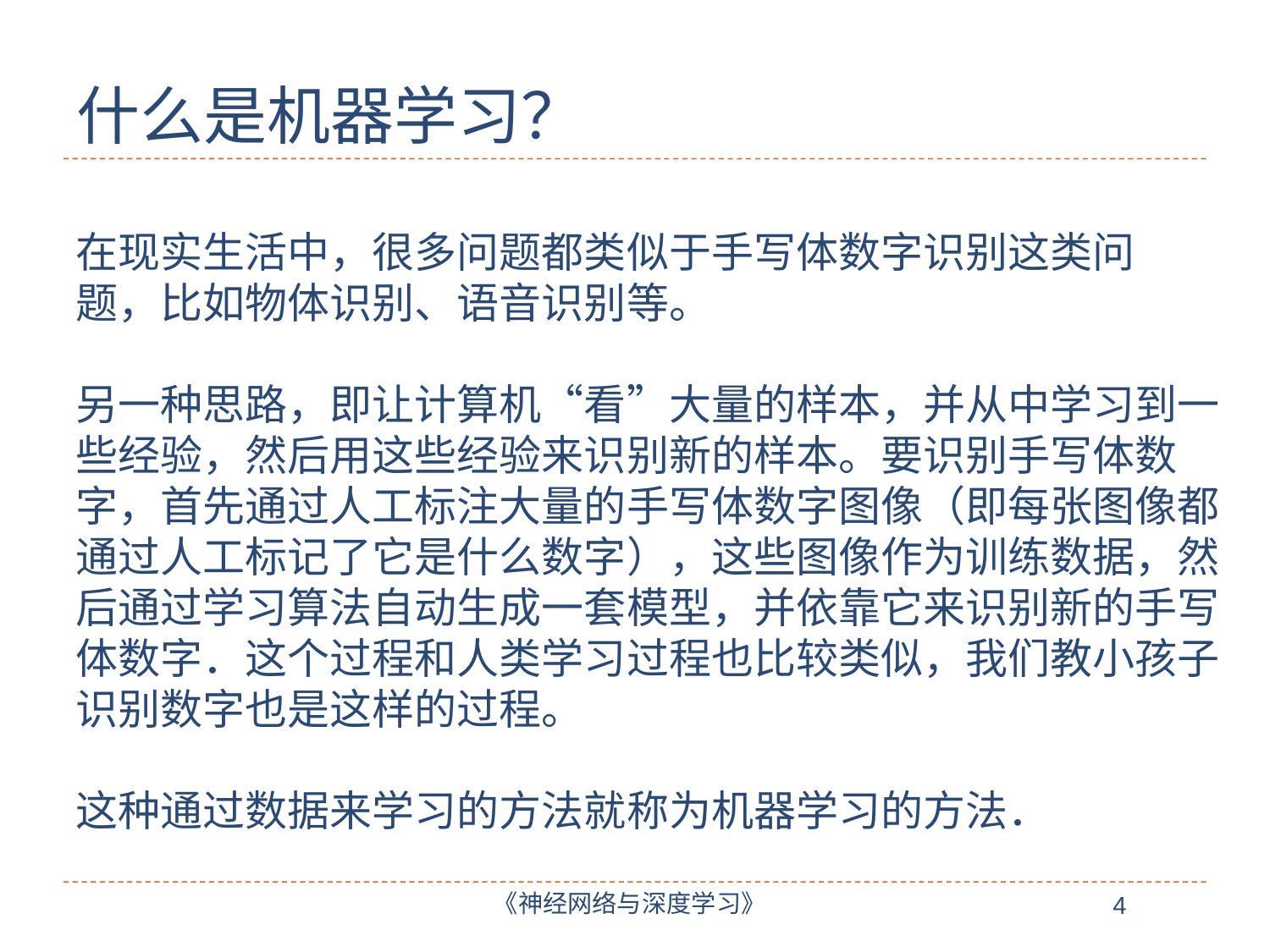

# 什么是机器学习？
在现实生活中，很多问题都类似于手写体数字识别这类问
题，比如物体识别、语音识别等。

另一种思路，即让计算机“看”大量的样本，并从中学习到一些经验，然后用这些经验来识别新的样本。要识别手写体数字，首先通过人工标注大量的手写体数字图像（即每张图像都通过人工标记了它是什么数字），这些图像作为训练数据，然后通过学习算法自动生成一套模型，并依靠它来识别新的手写体数字．这个过程和人类学习过程也比较类似，我们教小孩子识别数字也是这样的过程。

这种通过数据来学习的方法就称为机器学习的方法．